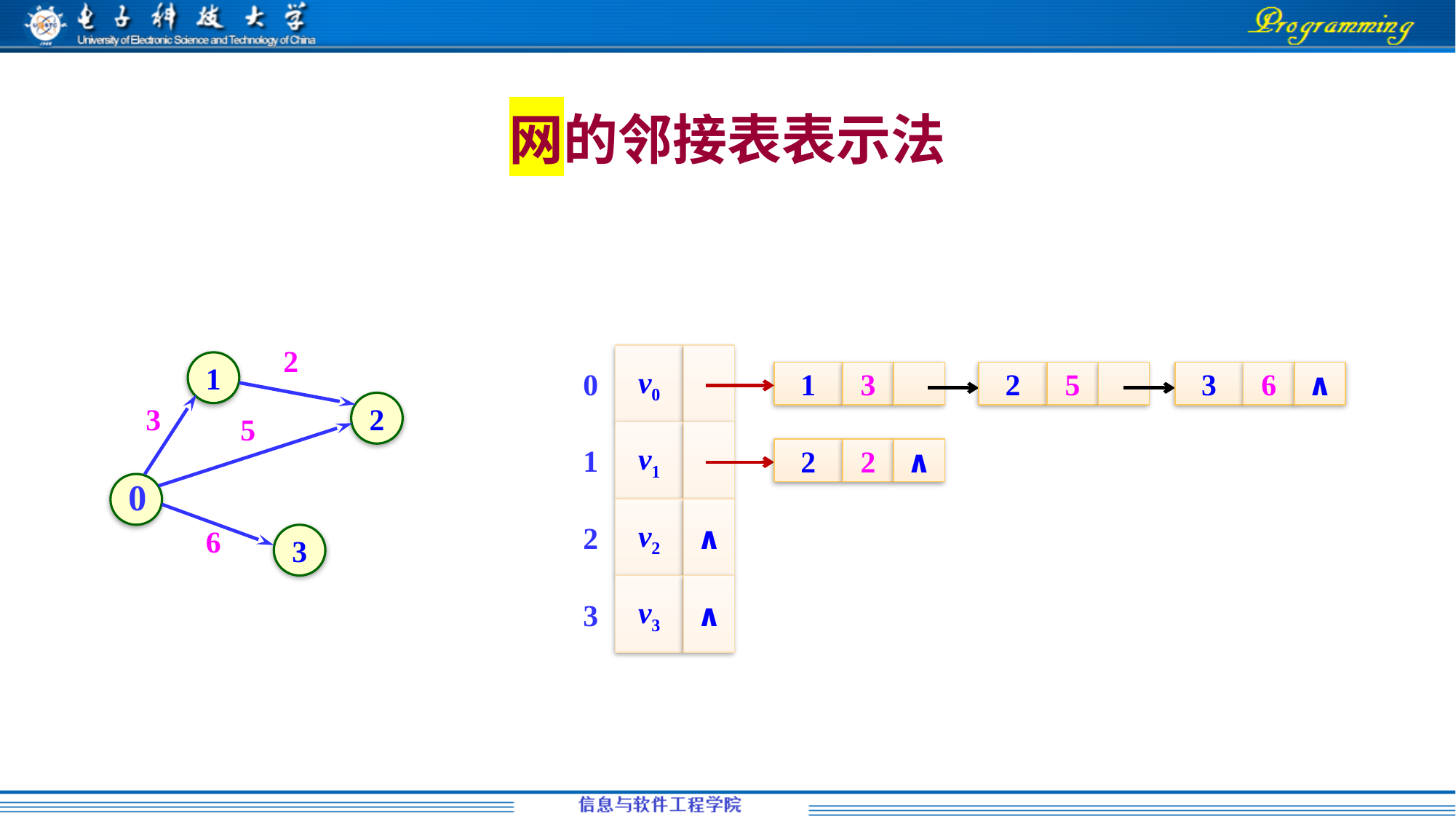

网的邻接表表示法
2
1

2

3
5

6
3
0
v0

0
v1

1
v2
∧
2
v3
∧
3
1
3

2
5

3
6
∧
2
2
∧